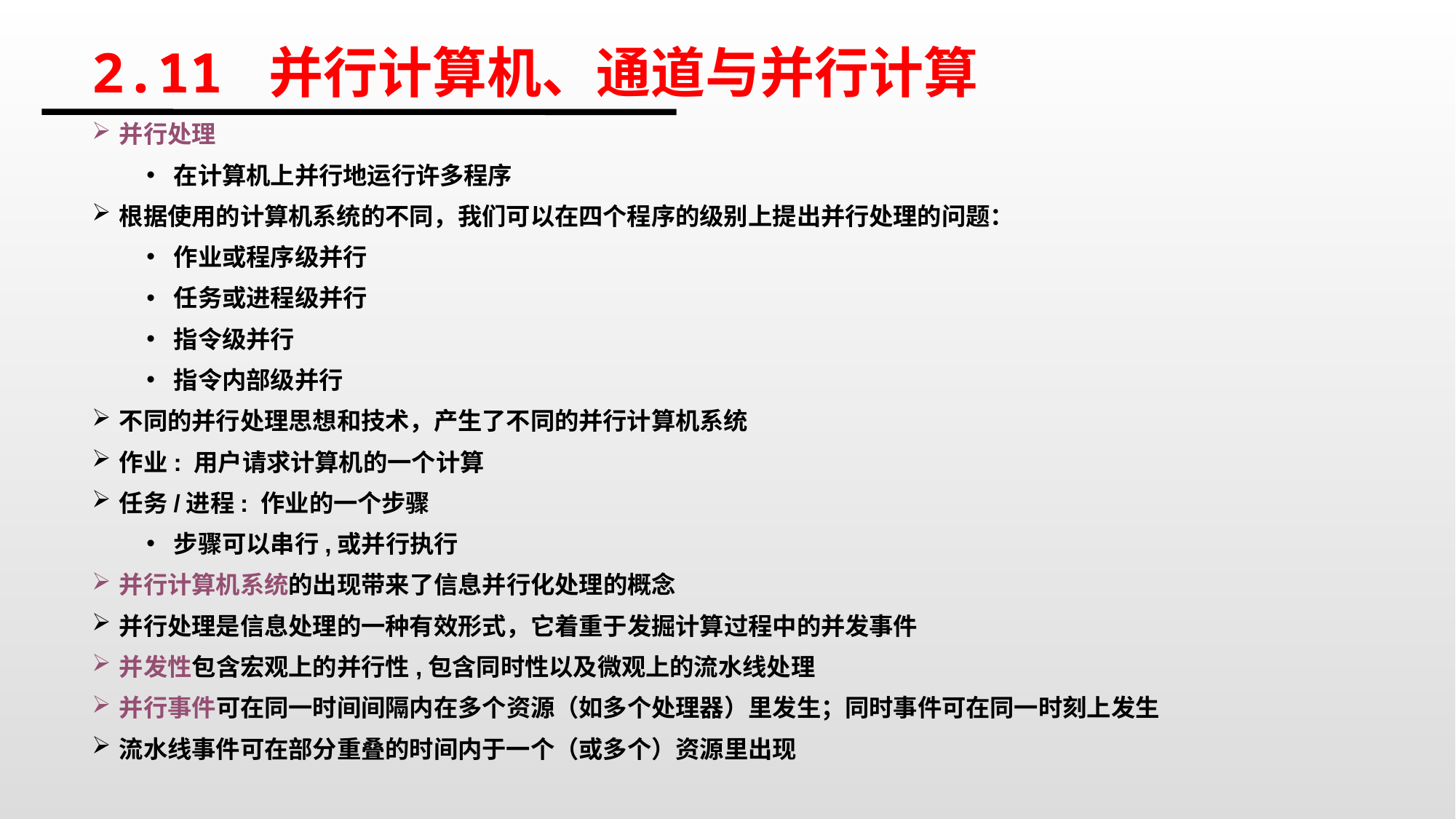

# 2.11 并行计算机、通道与并行计算
并行处理
在计算机上并行地运行许多程序
根据使用的计算机系统的不同，我们可以在四个程序的级别上提出并行处理的问题：
作业或程序级并行
任务或进程级并行
指令级并行
指令内部级并行
不同的并行处理思想和技术，产生了不同的并行计算机系统
作业: 用户请求计算机的一个计算
任务/进程: 作业的一个步骤
步骤可以串行,或并行执行
并行计算机系统的出现带来了信息并行化处理的概念
并行处理是信息处理的一种有效形式，它着重于发掘计算过程中的并发事件
并发性包含宏观上的并行性,包含同时性以及微观上的流水线处理
并行事件可在同一时间间隔内在多个资源（如多个处理器）里发生；同时事件可在同一时刻上发生
流水线事件可在部分重叠的时间内于一个（或多个）资源里出现

57